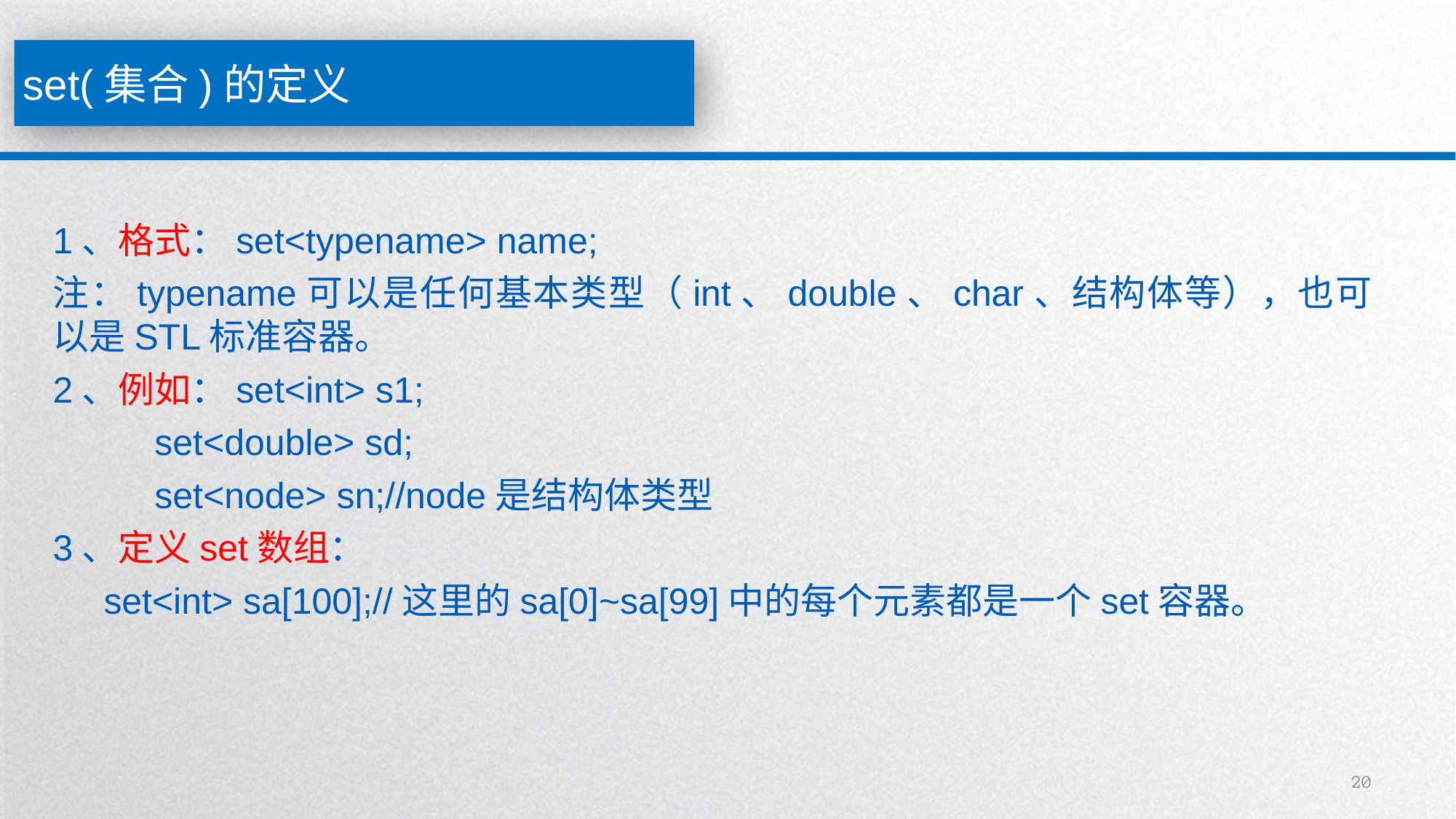

set(集合)的定义
1、格式：set<typename> name;
注：typename可以是任何基本类型（int、double、char、结构体等），也可以是STL标准容器。
2、例如：set<int> s1;
          set<double> sd;
          set<node> sn;//node是结构体类型
3、定义set数组：
     set<int> sa[100];//这里的sa[0]~sa[99]中的每个元素都是一个set容器。

20